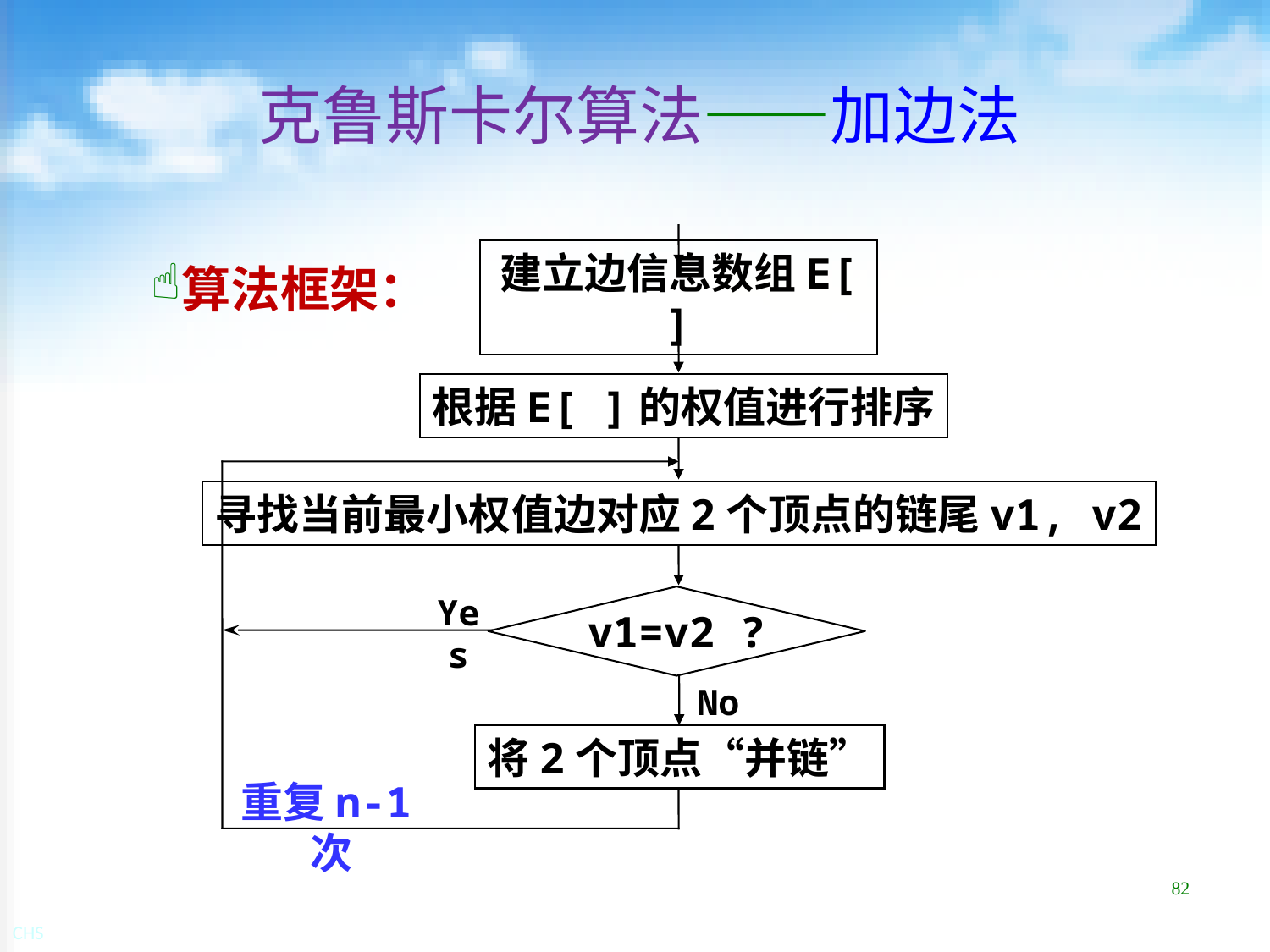

# 克鲁斯卡尔算法——加边法
算法框架：

建立边信息数组E[ ]

根据E[ ]的权值进行排序

寻找当前最小权值边对应2个顶点的链尾v1, v2

Yes
v1=v2 ?

No

将2个顶点“并链”
重复n-1次

82